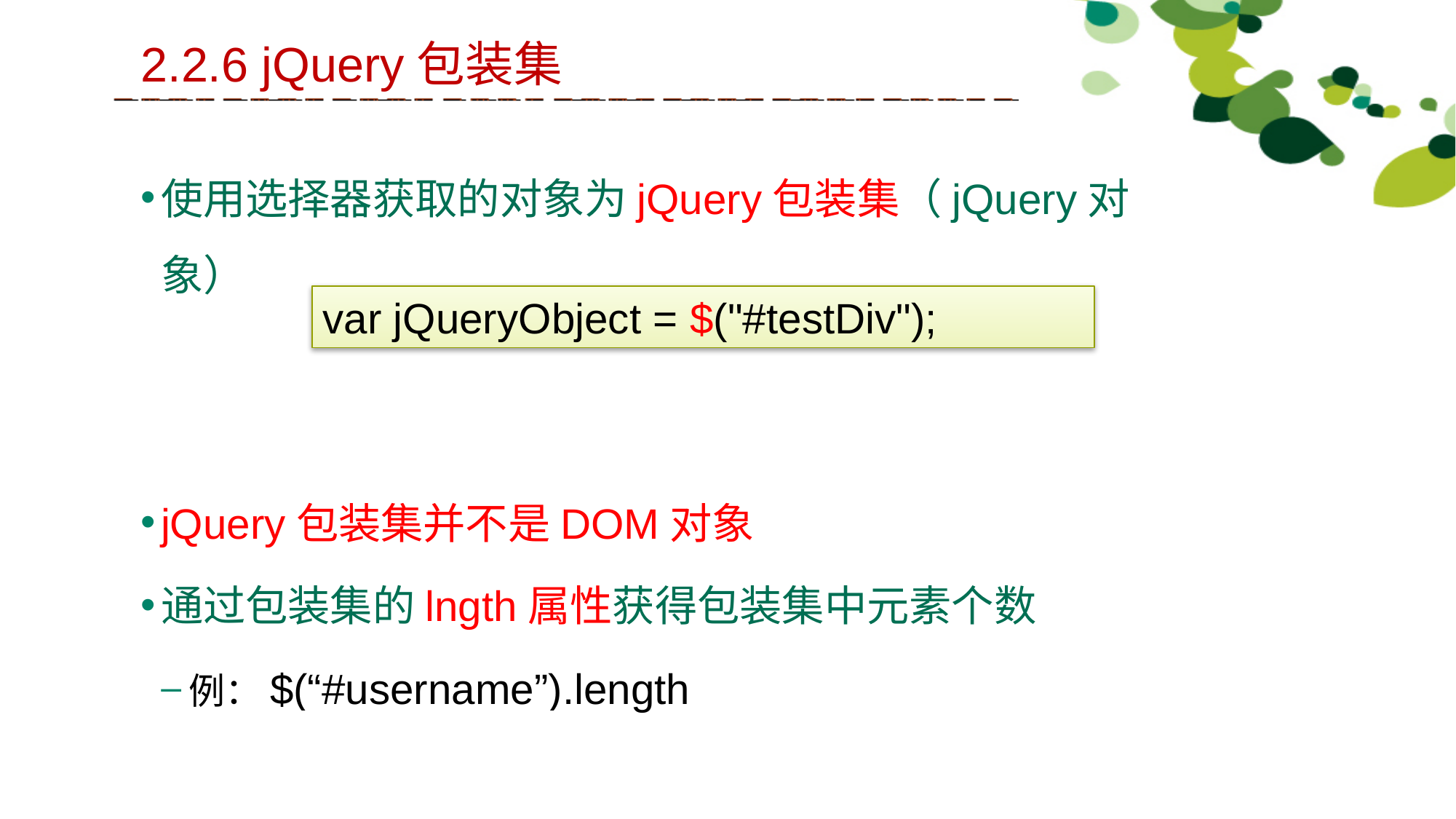

2.2.6 jQuery包装集
使用选择器获取的对象为jQuery包装集（jQuery对象）

jQuery包装集并不是DOM对象
通过包装集的lngth属性获得包装集中元素个数
例：$(“#username”).length

var jQueryObject = $("#testDiv");